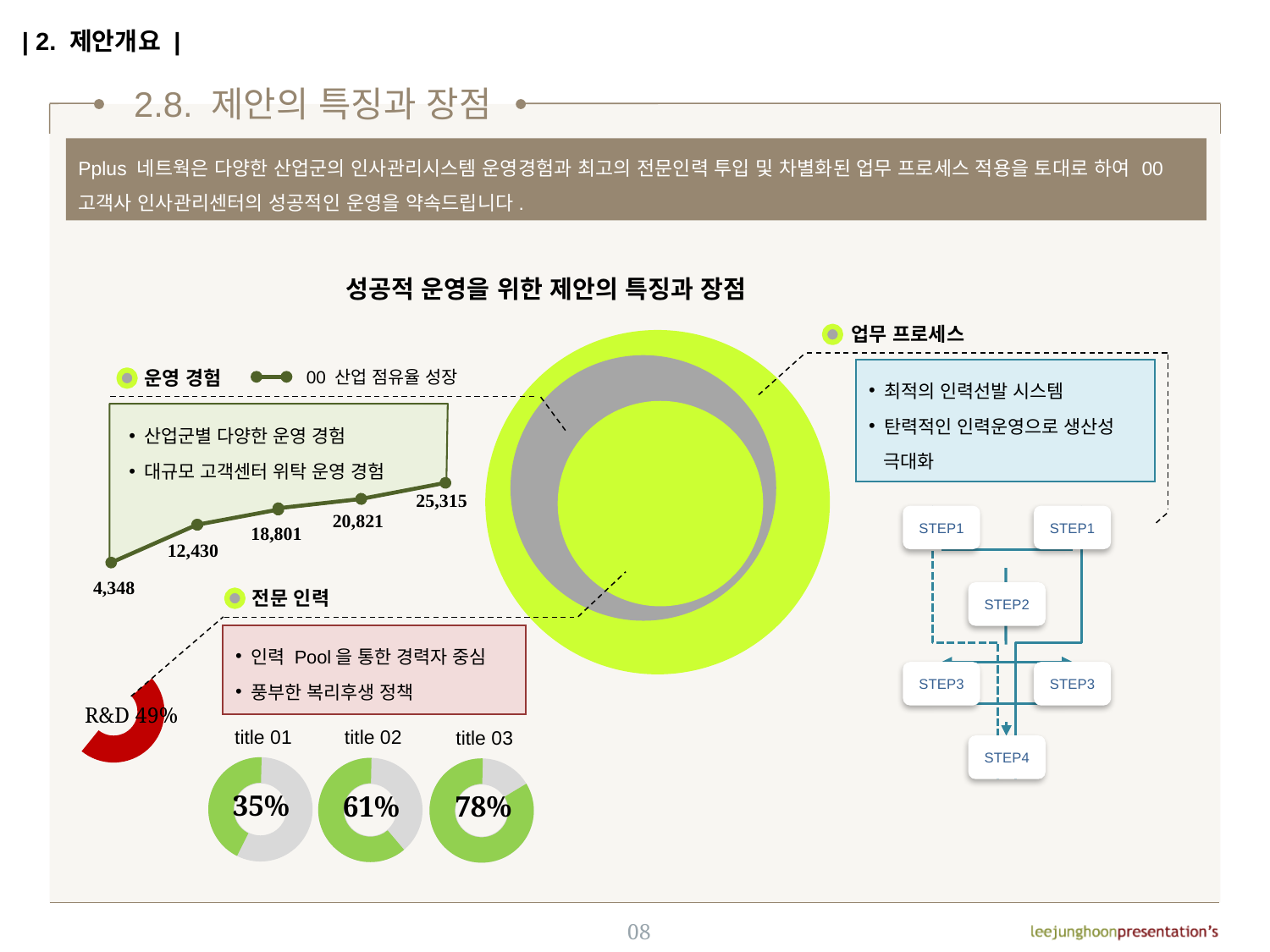

성공적 운영을 위한 제안의 특징과 장점
업무 프로세스

운영 경험
00 산업 점유율 성장
 최적의 인력선발 시스템
 탄력적인 인력운영으로 생산성
  극대화

 산업군별 다양한 운영 경험
 대규모 고객센터 위탁 운영 경험
25,315
20,821
STEP1
STEP1
STEP2
STEP3
STEP3
STEP4
18,801
12,430
4,348
전문 인력

 인력 Pool을 통한 경력자 중심
 풍부한 복리후생 정책

R&D 49%
title 01

35%
title 02

61%
title 03

78%